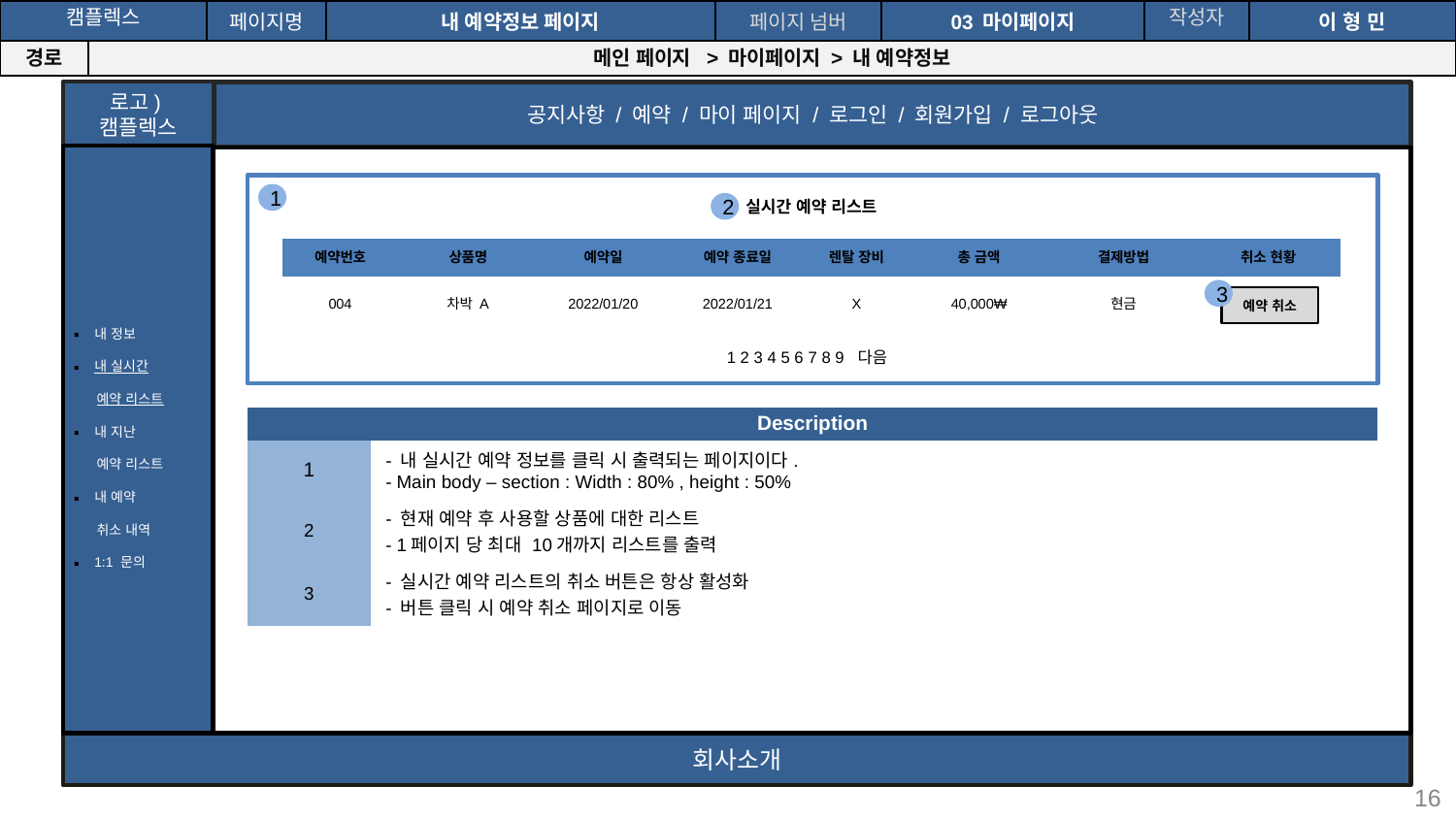

공간(오피스) 대여 시스템
| 캠플렉스 |  | 페이지명 | 내 예약정보 페이지 | 페이지 넘버 | 03 마이페이지 | 작성자 | 이 형 민 |
| --- | --- | --- | --- | --- | --- | --- | --- |
| 경로 | 메인 페이지 > 마이페이지 > 내 예약정보 |  |  |  |  |  |  |
로고)
캠플렉스
공지사항 / 예약 / 마이 페이지 / 로그인 / 회원가입 / 로그아웃
내 정보
내 실시간
     예약 리스트
내 지난
     예약 리스트
내 예약
     취소 내역
1:1 문의

실시간 예약 리스트
1
2
| 예약번호 | 상품명 | 예약일 | 예약 종료일 | 렌탈 장비 | 총 금액 | 결제방법 | 취소 현황 |
| --- | --- | --- | --- | --- | --- | --- | --- |
| 004 | 차박 A | 2022/01/20 | 2022/01/21 | X | 40,000₩ | 현금 |  |
3
예약 취소
1 2 3 4 5 6 7 8 9  다음
| Description |  |
| --- | --- |
| 1 | - 내 실시간 예약 정보를 클릭 시 출력되는 페이지이다. - Main body – section : Width : 80% , height : 50% |
| 2 | - 현재 예약 후 사용할 상품에 대한 리스트 - 1페이지 당 최대 10개까지 리스트를 출력 |
| 3 | - 실시간 예약 리스트의 취소 버튼은 항상 활성화 - 버튼 클릭 시 예약 취소 페이지로 이동 |
회사소개
16